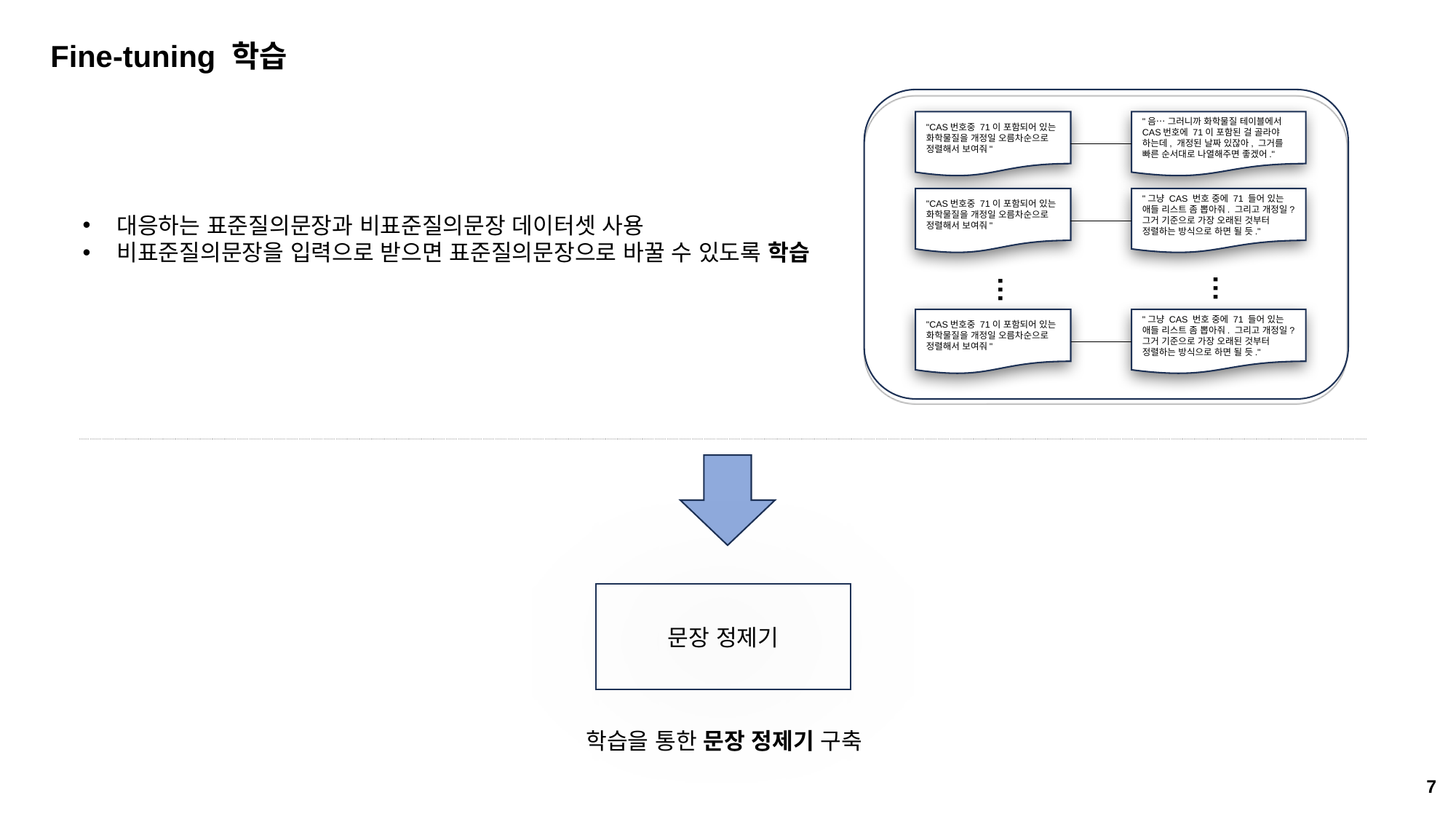

Fine-tuning 학습

"음… 그러니까 화학물질 테이블에서 CAS번호에 71이 포함된 걸 골라야 하는데, 개정된 날짜 있잖아, 그거를 빠른 순서대로 나열해주면 좋겠어."
"CAS번호중 71이 포함되어 있는 화학물질을 개정일 오름차순으로 정렬해서 보여줘"
"CAS번호중 71이 포함되어 있는 화학물질을 개정일 오름차순으로 정렬해서 보여줘"
"그냥 CAS 번호 중에 71 들어 있는 애들 리스트 좀 뽑아줘. 그리고 개정일? 그거 기준으로 가장 오래된 것부터 정렬하는 방식으로 하면 될 듯."
대응하는 표준질의문장과 비표준질의문장 데이터셋 사용
비표준질의문장을 입력으로 받으면 표준질의문장으로 바꿀 수 있도록 학습

…
…
"CAS번호중 71이 포함되어 있는 화학물질을 개정일 오름차순으로 정렬해서 보여줘"
"그냥 CAS 번호 중에 71 들어 있는 애들 리스트 좀 뽑아줘. 그리고 개정일? 그거 기준으로 가장 오래된 것부터 정렬하는 방식으로 하면 될 듯."

문장 정제기
학습을 통한 문장 정제기 구축
7